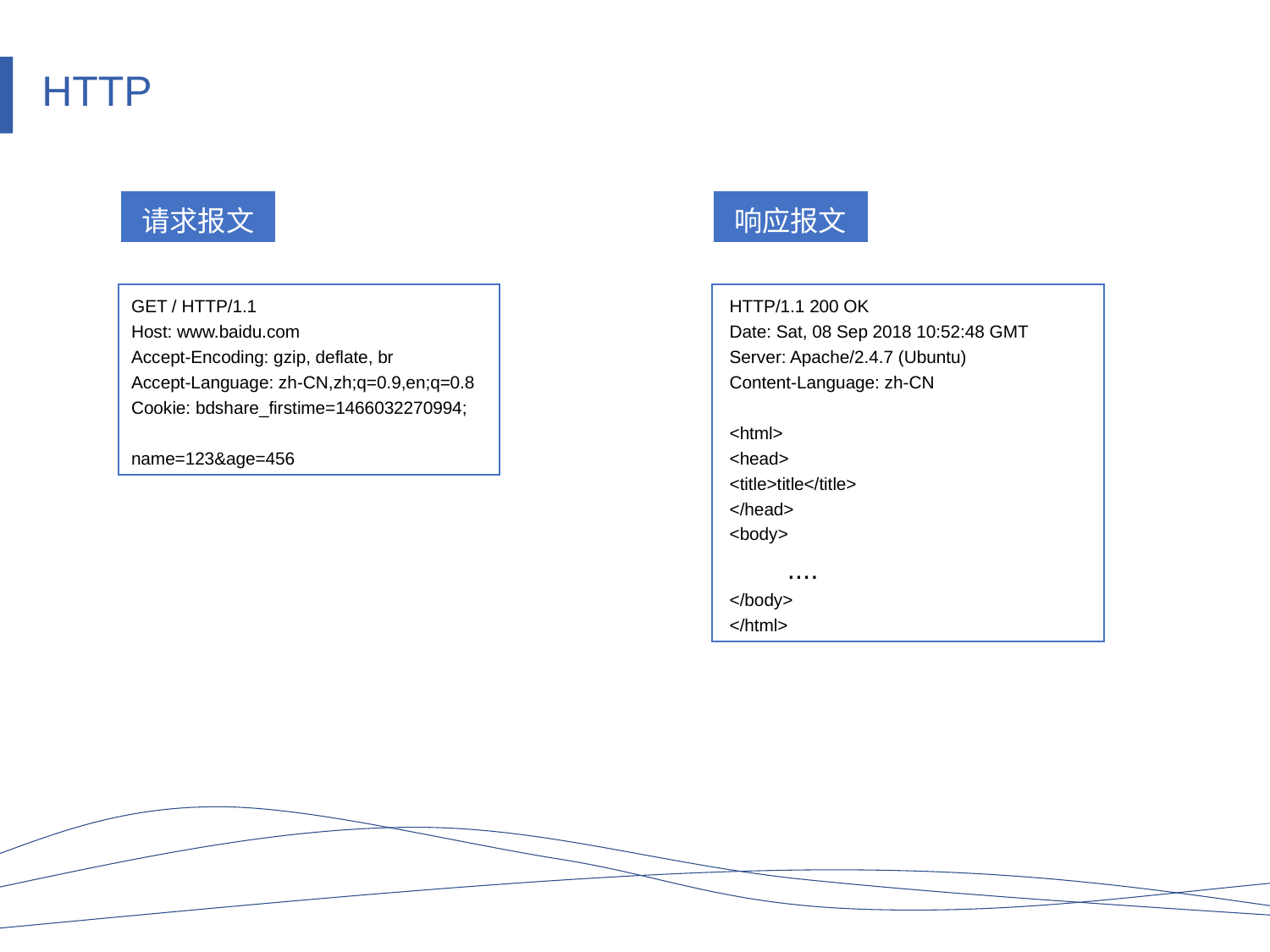

HTTP
请求报文
响应报文
 HTTP/1.1 200 OK
 Date: Sat, 08 Sep 2018 10:52:48 GMT
 Server: Apache/2.4.7 (Ubuntu)
 Content-Language: zh-CN

 <html>
 <head>
 <title>title</title>
 </head>
 <body>
        ....
 </body>
 </html>
GET / HTTP/1.1
Host: www.baidu.com
Accept-Encoding: gzip, deflate, br
Accept-Language: zh-CN,zh;q=0.9,en;q=0.8
Cookie: bdshare_firstime=1466032270994;

name=123&age=456